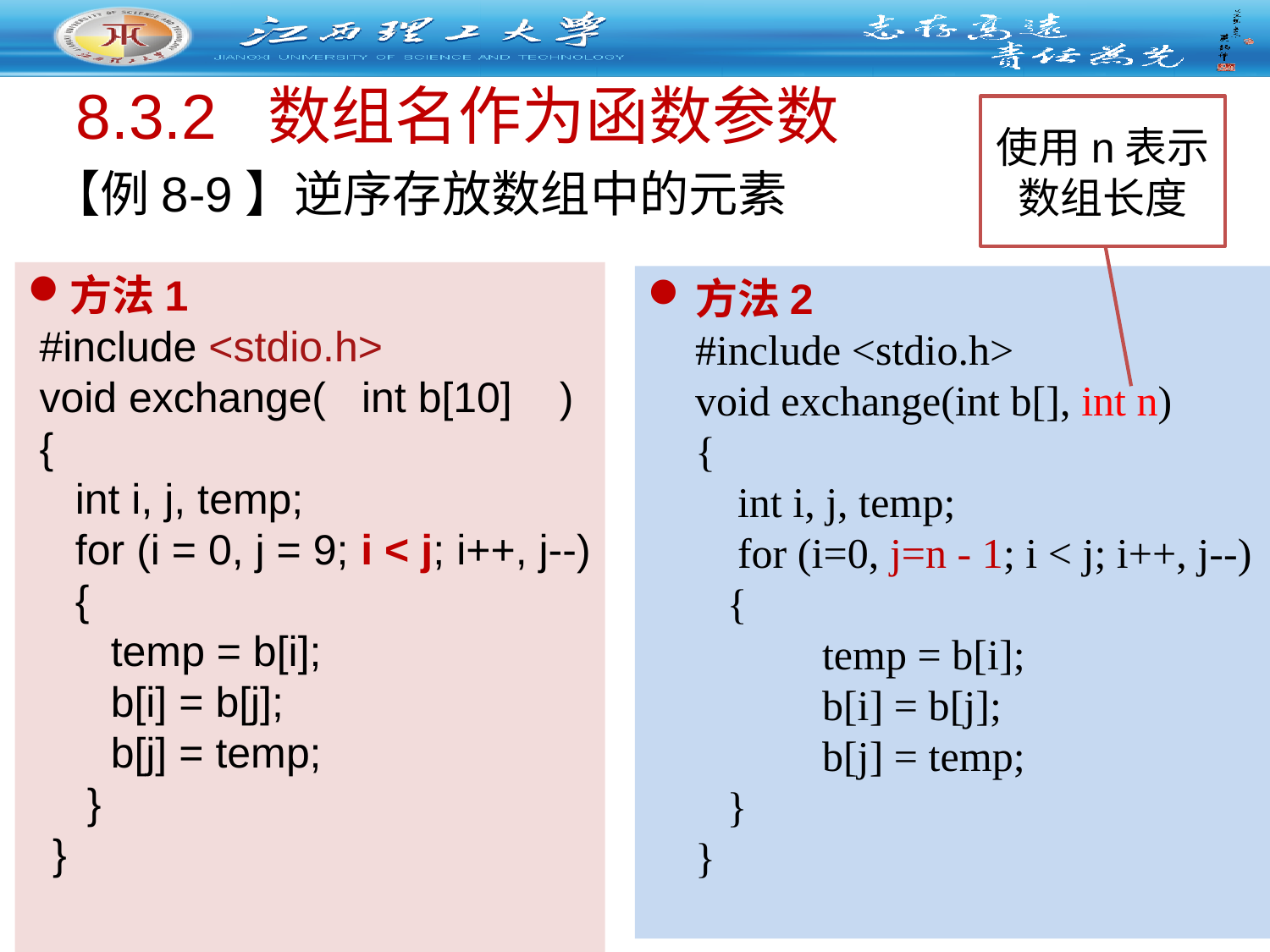

# 8.3.2  数组名作为函数参数
使用n表示数组长度
【例8-9】逆序存放数组中的元素
方法1
 #include <stdio.h>
 void exchange(   int b[10]    )
 {
int i, j, temp;
for (i = 0, j = 9; i < j; i++, j--)
{
   temp = b[i];
   b[i] = b[j];
   b[j] = temp;
 }
}
方法2
#include <stdio.h>
void exchange(int b[], int n)
{
    int i, j, temp;
    for (i=0, j=n - 1; i < j; i++, j--)
   {
      	temp = b[i];
 	b[i] = b[j];
 	b[j] = temp;
   }
}